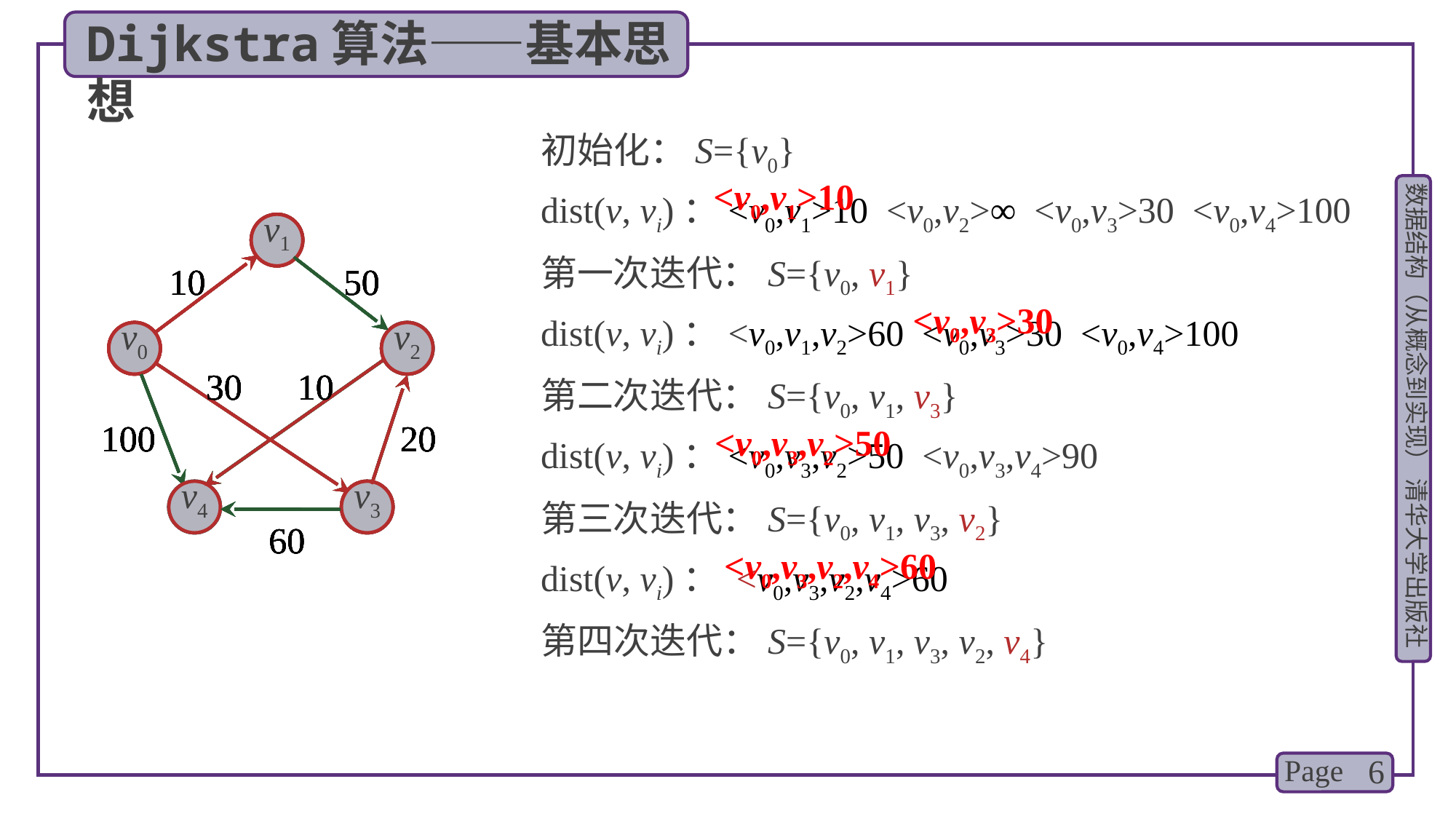

Dijkstra算法——基本思想

初始化：S={v0}
dist(v, vi)：<v0,v1>10  <v0,v2>∞  <v0,v3>30  <v0,v4>100
<v0,v1>10
v1

v0
v2

v4
v3

10
50
30
10
100
20
60
v1

v0
v2

v4
v3

10
50
30
10
100
20
60
v1

v0
v2

v4
v3

10
50
30
10
100
20
60
v1

v0
v2

v4
v3

10
50
30
10
100
20
60
v1

v0
v2

v4
v3

10
50
30
10
100
20
60
v1

v0
v2

v4
v3

10
50
30
10
100
20
60
第一次迭代：S={v0, v1}
dist(v, vi)：<v0,v1,v2>60  <v0,v3>30  <v0,v4>100
<v0,v3>30
第二次迭代：S={v0, v1, v3}
dist(v, vi)：<v0,v3,v2>50  <v0,v3,v4>90
<v0,v3,v2>50
第三次迭代：S={v0, v1, v3, v2}
dist(v, vi)： <v0,v3,v2,v4>60
<v0,v3,v2,v4>60
第四次迭代：S={v0, v1, v3, v2, v4}